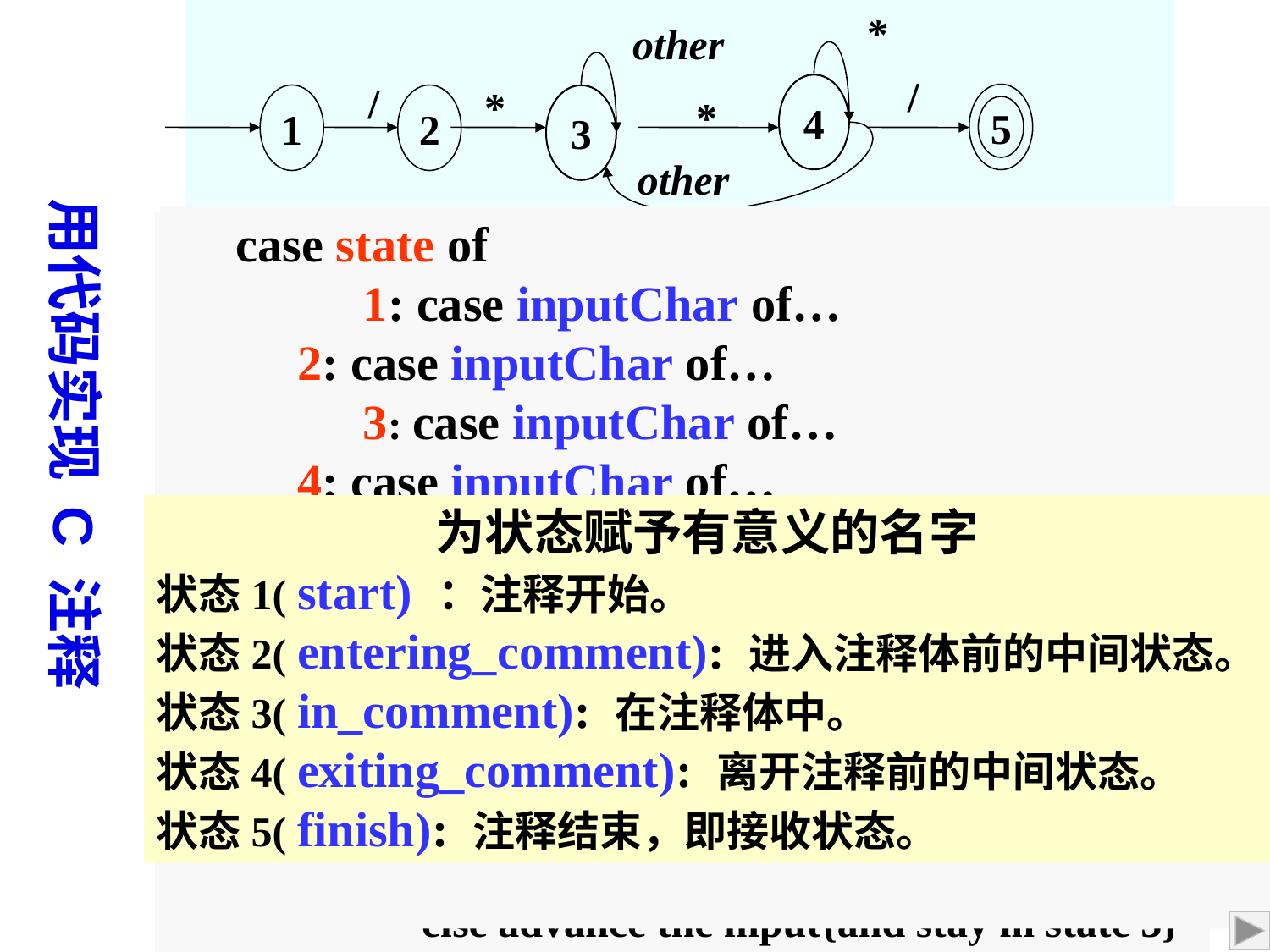

*
other
/
/
*
4
5
1
2
3
*

other
用代码实现 C 注释
case state of
	1: case inputChar of…
     2: case inputChar of…
	3: case inputChar of…
     4: case inputChar of…
case state of
	1: case inputChar of
		‘/’: advance the input;
		      state:=2
	             else state:=…{error or other};
     2: case inputChar of
		‘*’: advance the input;
                          state=3;
		 else state:=…{error or other};
	3: case inputChar of
		‘*’: advance the input;
                          state=4;
                  else advance the input{and stay in state 3}
为状态赋予有意义的名字
状态1( start) ：注释开始。
状态2( entering_comment): 进入注释体前的中间状态。
状态3( in_comment): 在注释体中。
状态4( exiting_comment): 离开注释前的中间状态。
状态5( finish): 注释结束，即接收状态。
	‘/’: advance the input;
                   state:=5;
	 ‘*’: advance the input;{and stay in state 4}
           else  advance the input;
                    state:=3;

2020/9/23
2020/9/23
19
19